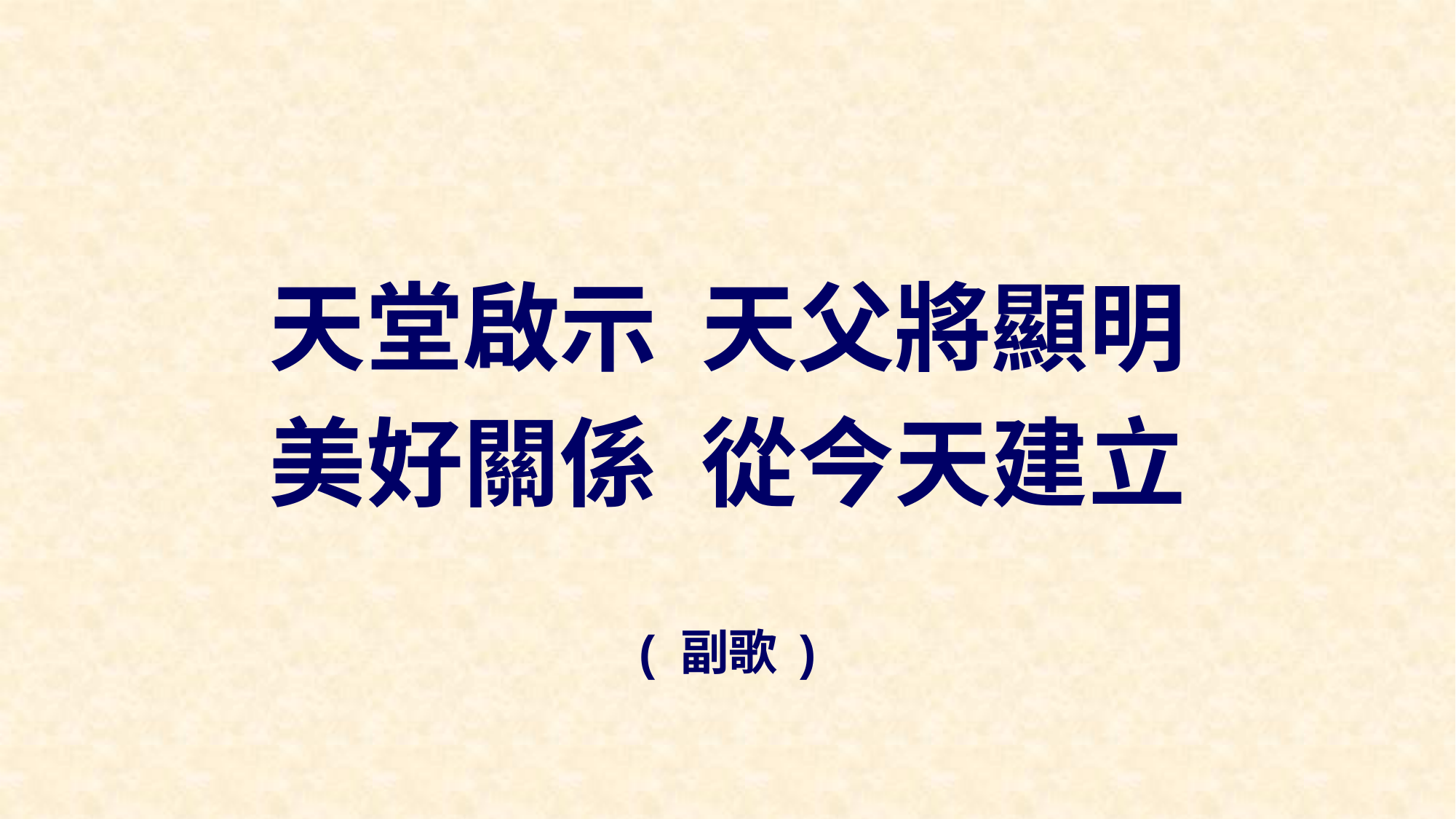

天堂啟示  天父將顯明
美好關係  從今天建立
( 副歌 )